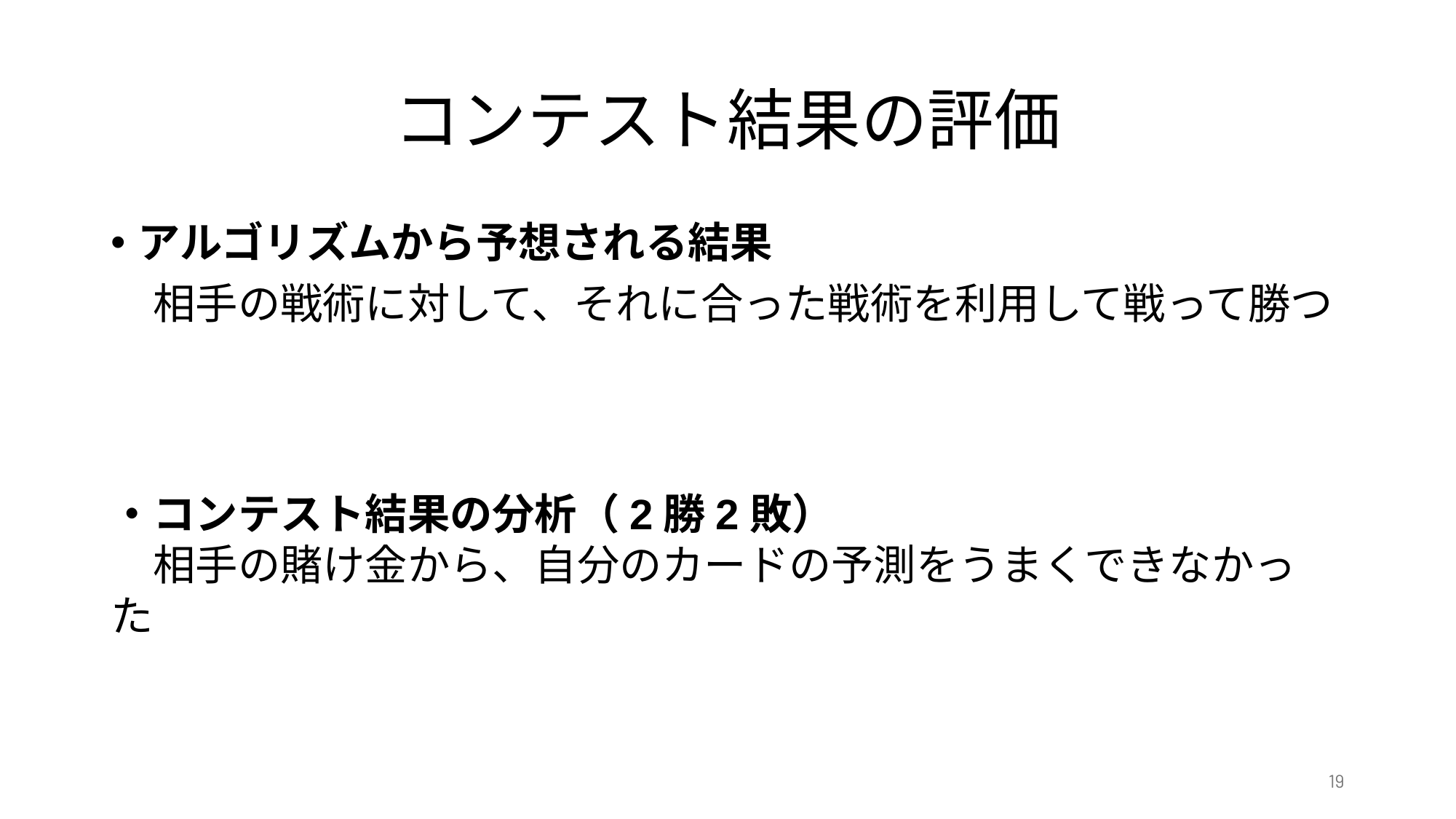

# コンテスト結果の評価
アルゴリズムから予想される結果
　相手の戦術に対して、それに合った戦術を利用して戦って勝つ
・コンテスト結果の分析（2勝2敗）
　相手の賭け金から、自分のカードの予測をうまくできなかった

19